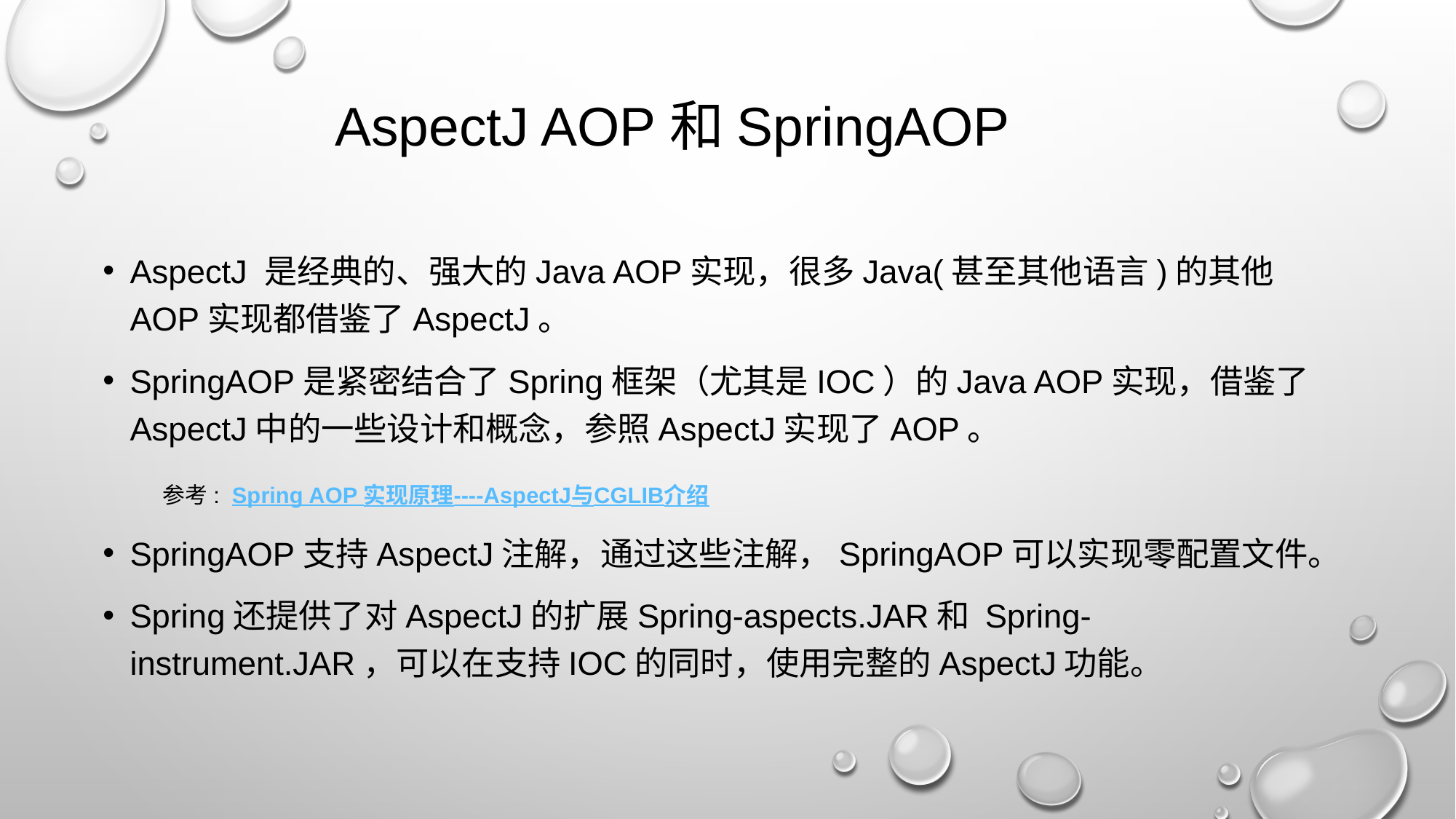

# AspectJ AOP和SpringAOP
AspectJ 是经典的、强大的Java AOP实现，很多Java(甚至其他语言)的其他AOP实现都借鉴了AspectJ。
SpringAOP是紧密结合了Spring框架（尤其是IOC）的Java AOP实现，借鉴了AspectJ中的一些设计和概念，参照AspectJ实现了AOP。
       参考:  Spring AOP 实现原理----AspectJ与CGLIB介绍
SpringAOP支持AspectJ注解，通过这些注解，SpringAOP可以实现零配置文件。
Spring还提供了对AspectJ的扩展Spring-aspects.JAR和 Spring-instrument.JAR，可以在支持IOC的同时，使用完整的AspectJ功能。